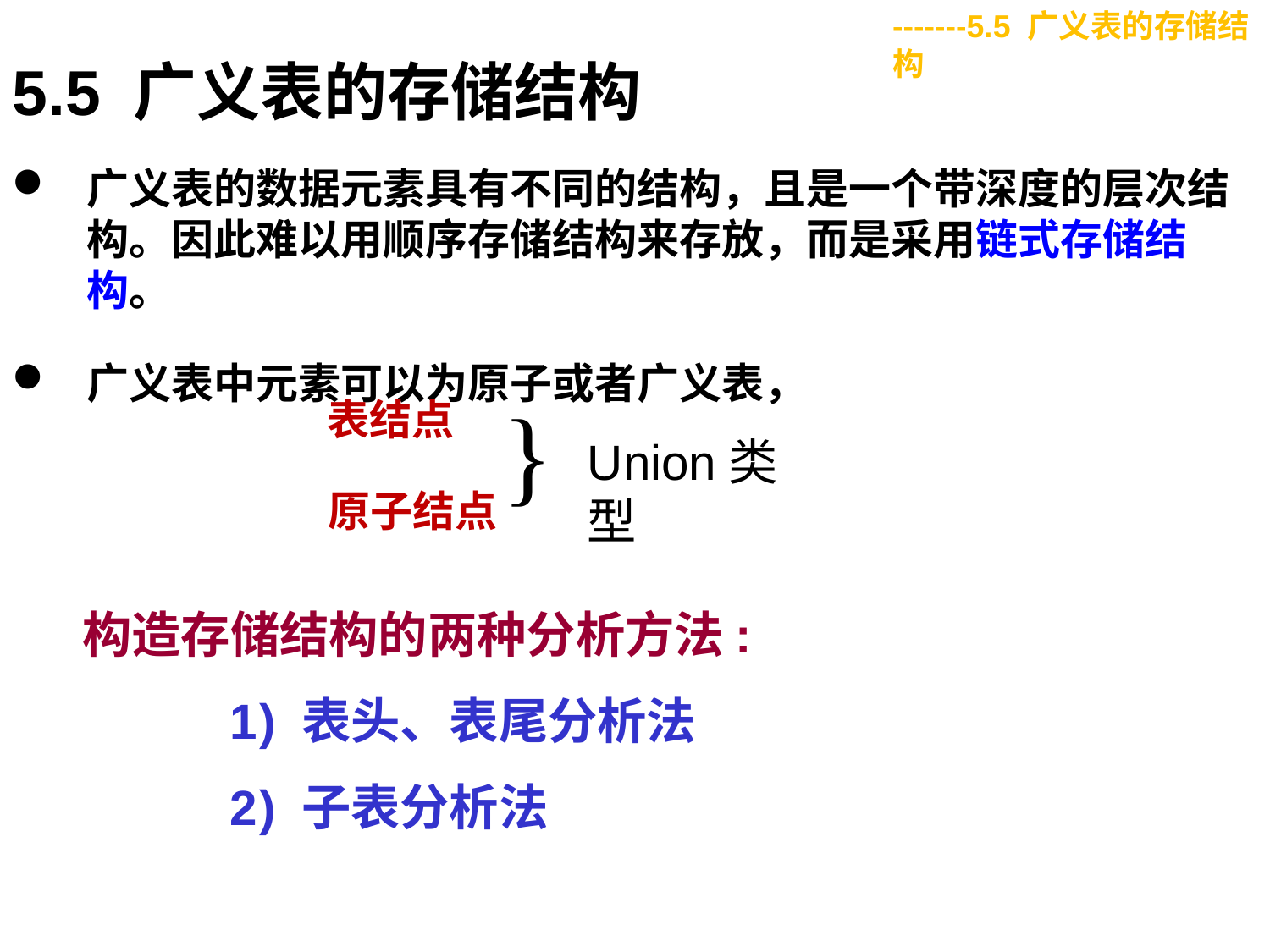

-------5.5 广义表的存储结构
5.5 广义表的存储结构
广义表的数据元素具有不同的结构，且是一个带深度的层次结构。因此难以用顺序存储结构来存放，而是采用链式存储结构。
广义表中元素可以为原子或者广义表，
}
表结点
Union类型
原子结点
构造存储结构的两种分析方法:
表头、表尾分析法
子表分析法